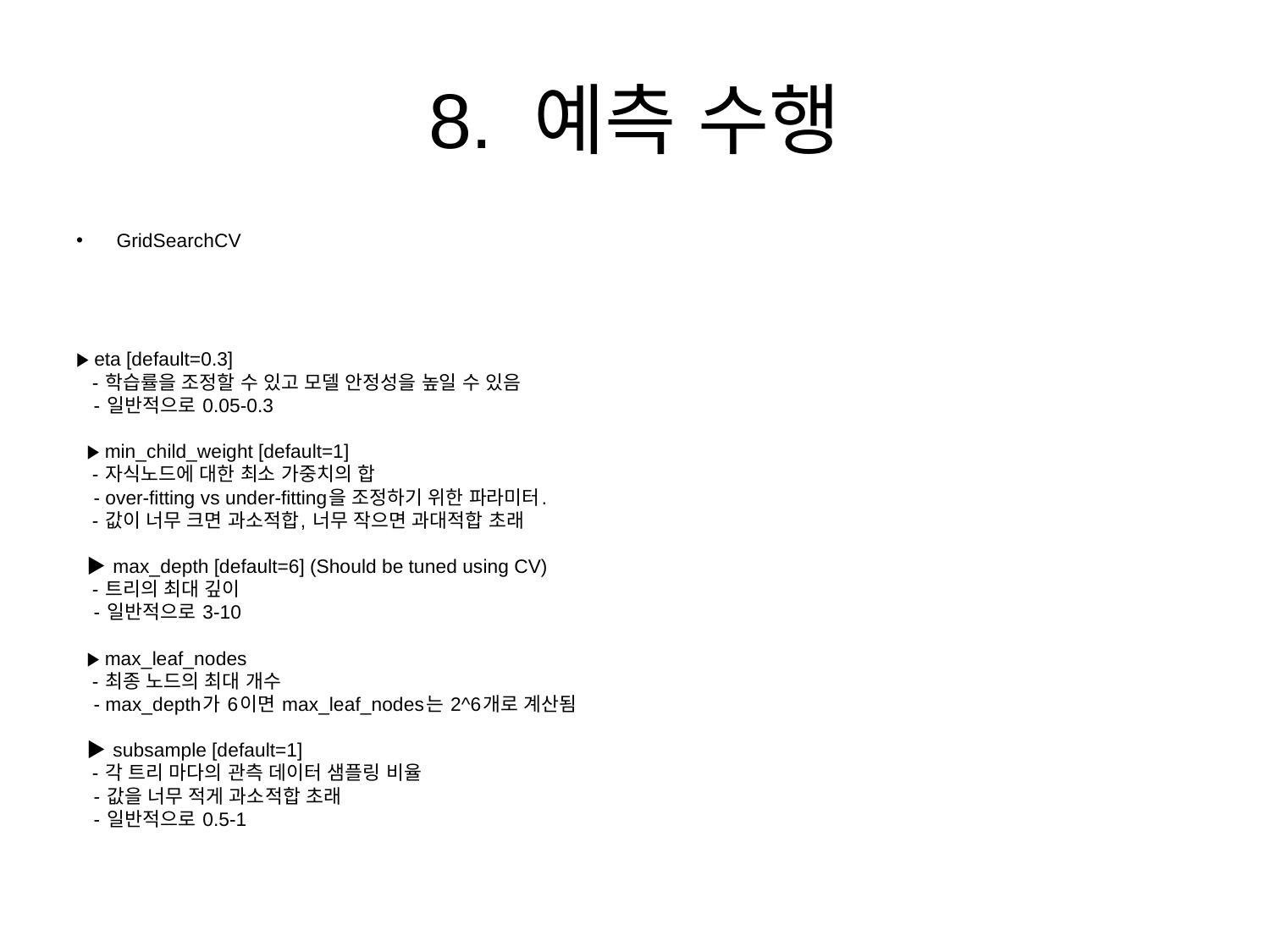

# 8. 예측 수행
GridSearchCV
 
▶ eta [default=0.3]
   - 학습률을 조정할 수 있고 모델 안정성을 높일 수 있음
   - 일반적으로 0.05-0.3
  ▶ min_child_weight [default=1] 
   - 자식노드에 대한 최소 가중치의 합
   - over-fitting vs under-fitting을 조정하기 위한 파라미터.
   - 값이 너무 크면 과소적합, 너무 작으면 과대적합 초래
  ▶ max_depth [default=6] (Should be tuned using CV)
   - 트리의 최대 깊이
   - 일반적으로 3-10
  ▶ max_leaf_nodes
   - 최종 노드의 최대 개수
   - max_depth가 6이면 max_leaf_nodes는 2^6개로 계산됨
  ▶ subsample [default=1]
   - 각 트리 마다의 관측 데이터 샘플링 비율
   - 값을 너무 적게 과소적합 초래
   - 일반적으로 0.5-1